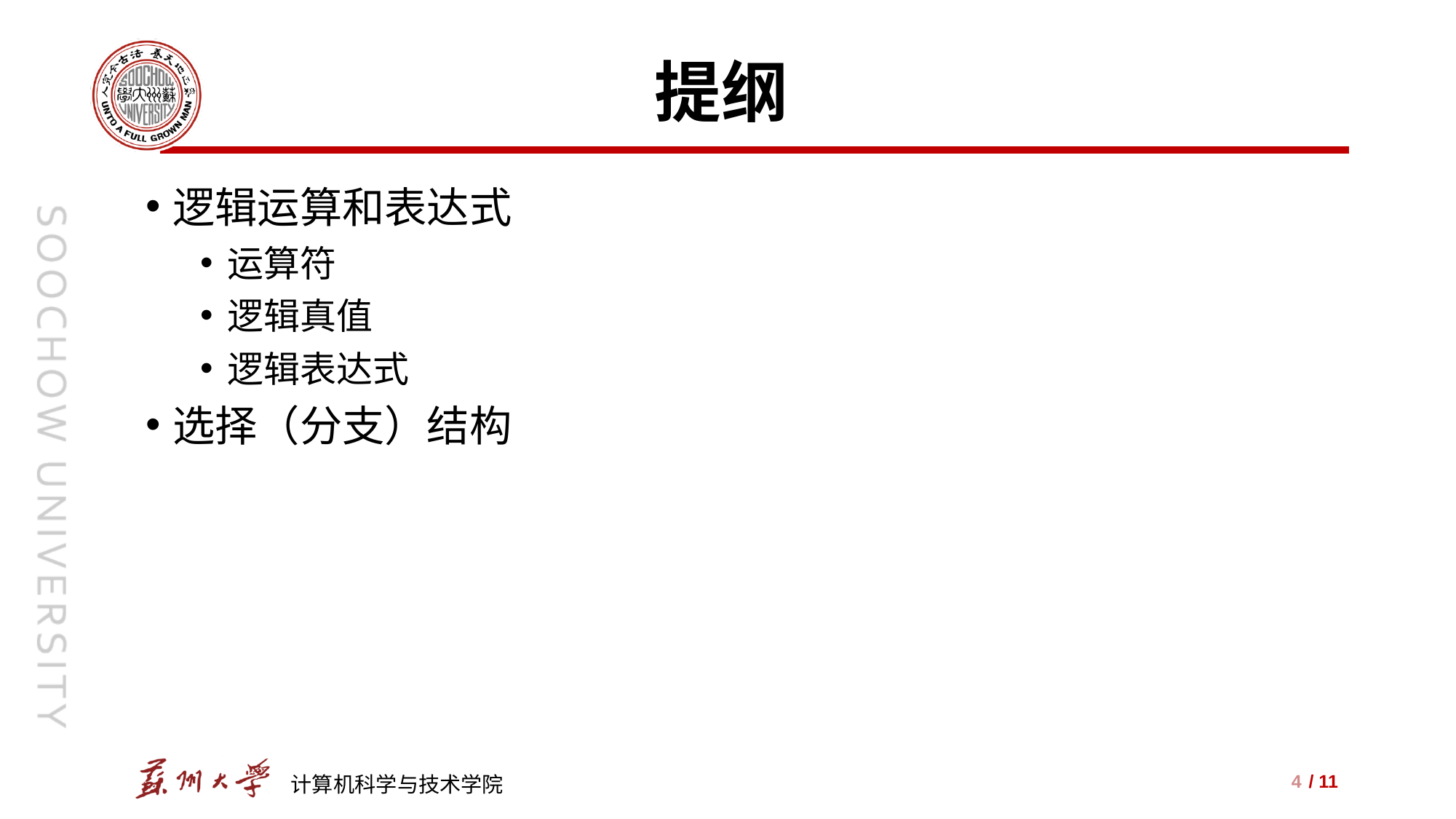

# 提纲
逻辑运算和表达式
运算符
逻辑真值
逻辑表达式
选择（分支）结构
4